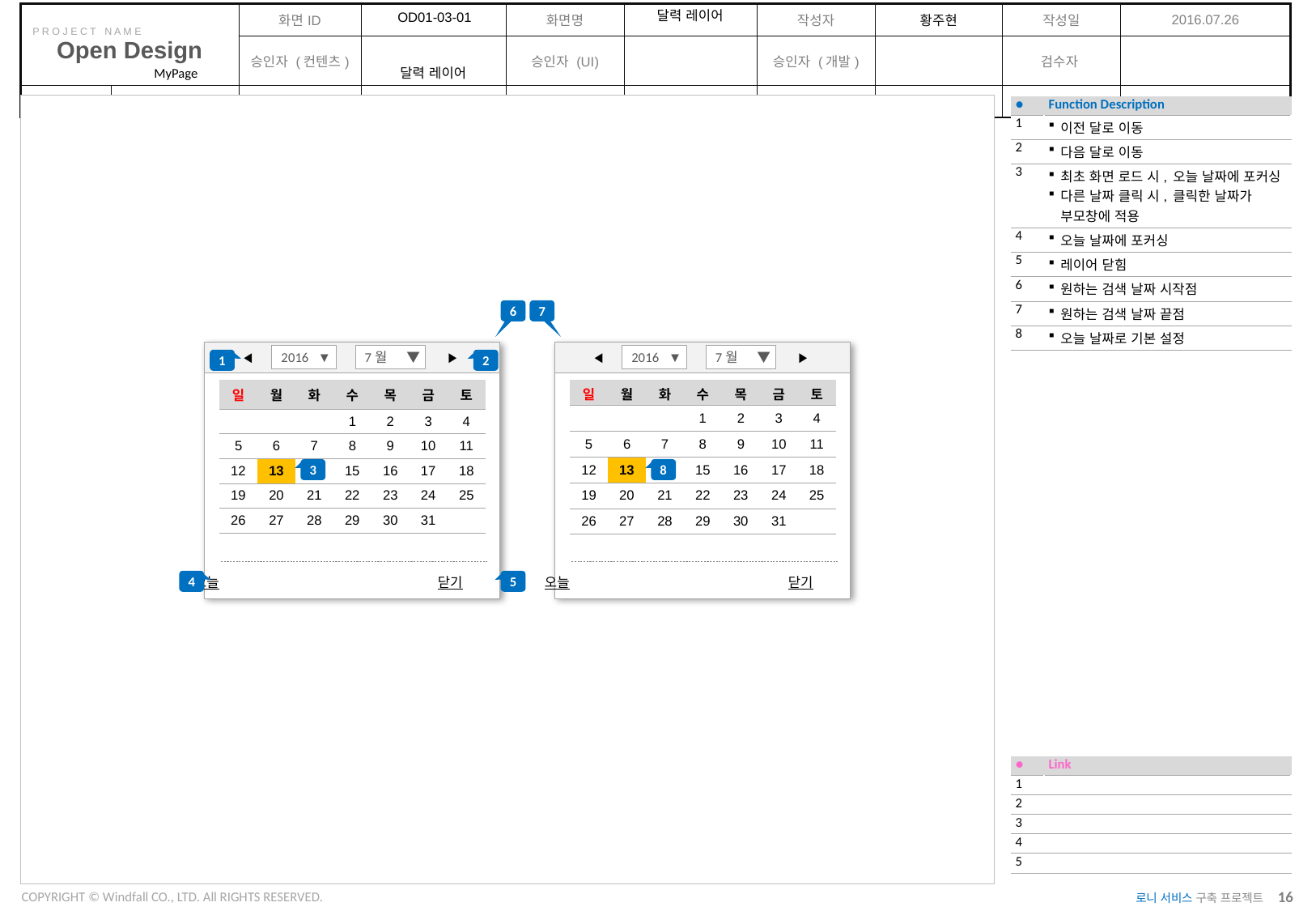

달력 레이어
# OD01-03-01
MyPage
달력 레이어

| ● | Function Description |
| --- | --- |
| 1 | 이전 달로 이동 |
| 2 | 다음 달로 이동 |
| 3 | 최초 화면 로드 시, 오늘 날짜에 포커싱 다른 날짜 클릭 시, 클릭한 날짜가 부모창에 적용 |
| 4 | 오늘 날짜에 포커싱 |
| 5 | 레이어 닫힘 |
| 6 | 원하는 검색 날짜 시작점 |
| 7 | 원하는 검색 날짜 끝점 |
| 8 | 오늘 날짜로 기본 설정 |
6
7

2016   ▼
7월     ▼
2016   ▼
7월     ▼
◀
▶
◀
▶
1
2
| 일 | 월 | 화 | 수 | 목 | 금 | 토 |
| --- | --- | --- | --- | --- | --- | --- |
|  |  |  | 1 | 2 | 3 | 4 |
| 5 | 6 | 7 | 8 | 9 | 10 | 11 |
| 12 | 13 | 14 | 15 | 16 | 17 | 18 |
| 19 | 20 | 21 | 22 | 23 | 24 | 25 |
| 26 | 27 | 28 | 29 | 30 | 31 |  |
| 일 | 월 | 화 | 수 | 목 | 금 | 토 |
| --- | --- | --- | --- | --- | --- | --- |
|  |  |  | 1 | 2 | 3 | 4 |
| 5 | 6 | 7 | 8 | 9 | 10 | 11 |
| 12 | 13 | 14 | 15 | 16 | 17 | 18 |
| 19 | 20 | 21 | 22 | 23 | 24 | 25 |
| 26 | 27 | 28 | 29 | 30 | 31 |  |
3
8
4
5
오늘
닫기
오늘
닫기
| ● | Link |
| --- | --- |
| 1 |  |
| 2 |  |
| 3 |  |
| 4 |  |
| 5 |  |
로니 서비스 구축 프로젝트   16